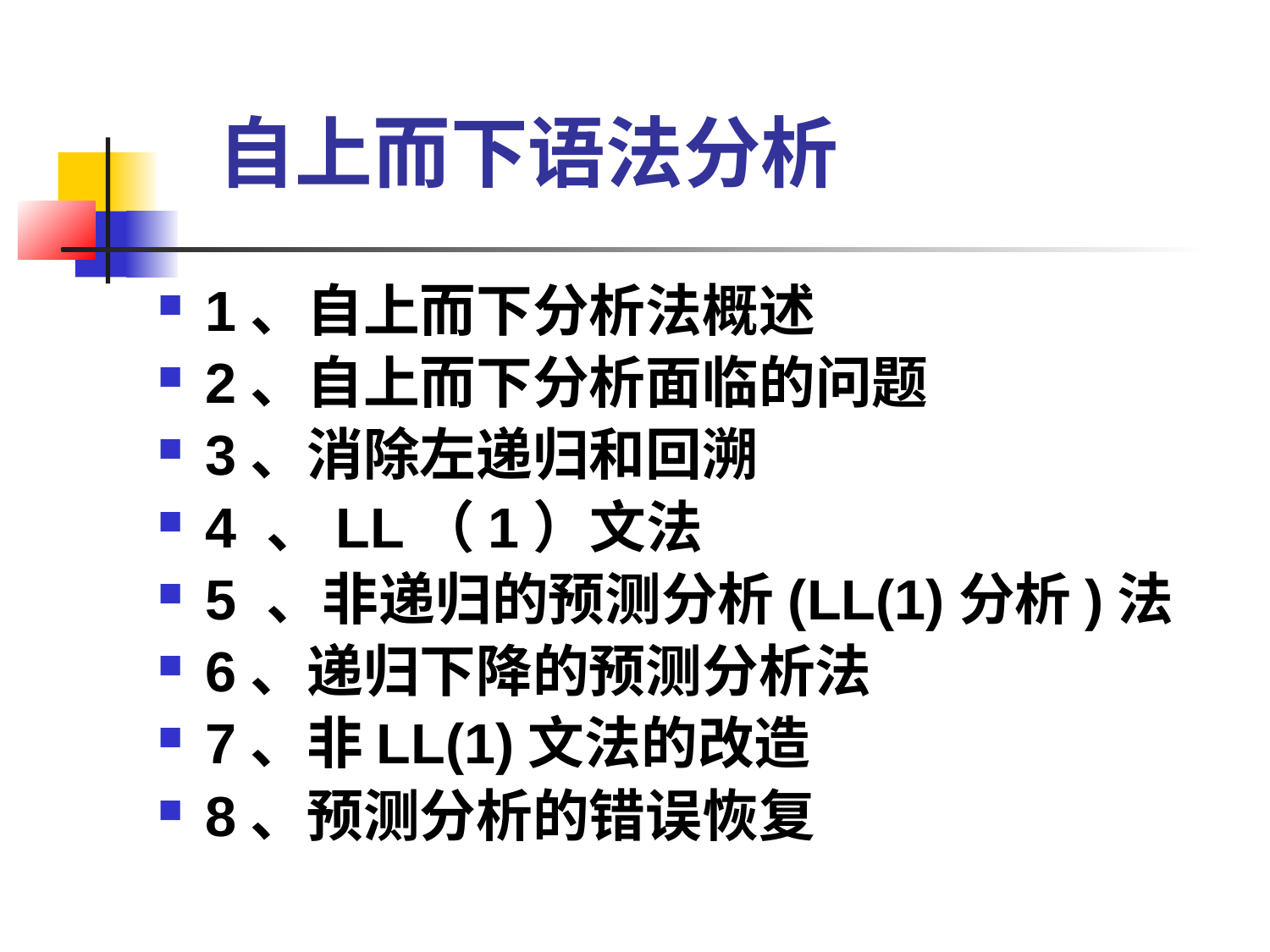

自上而下语法分析
1、自上而下分析法概述
2、自上而下分析面临的问题
3、消除左递归和回溯
4 、LL（1）文法
5 、非递归的预测分析(LL(1)分析)法
6、递归下降的预测分析法
7、非LL(1)文法的改造
8、预测分析的错误恢复